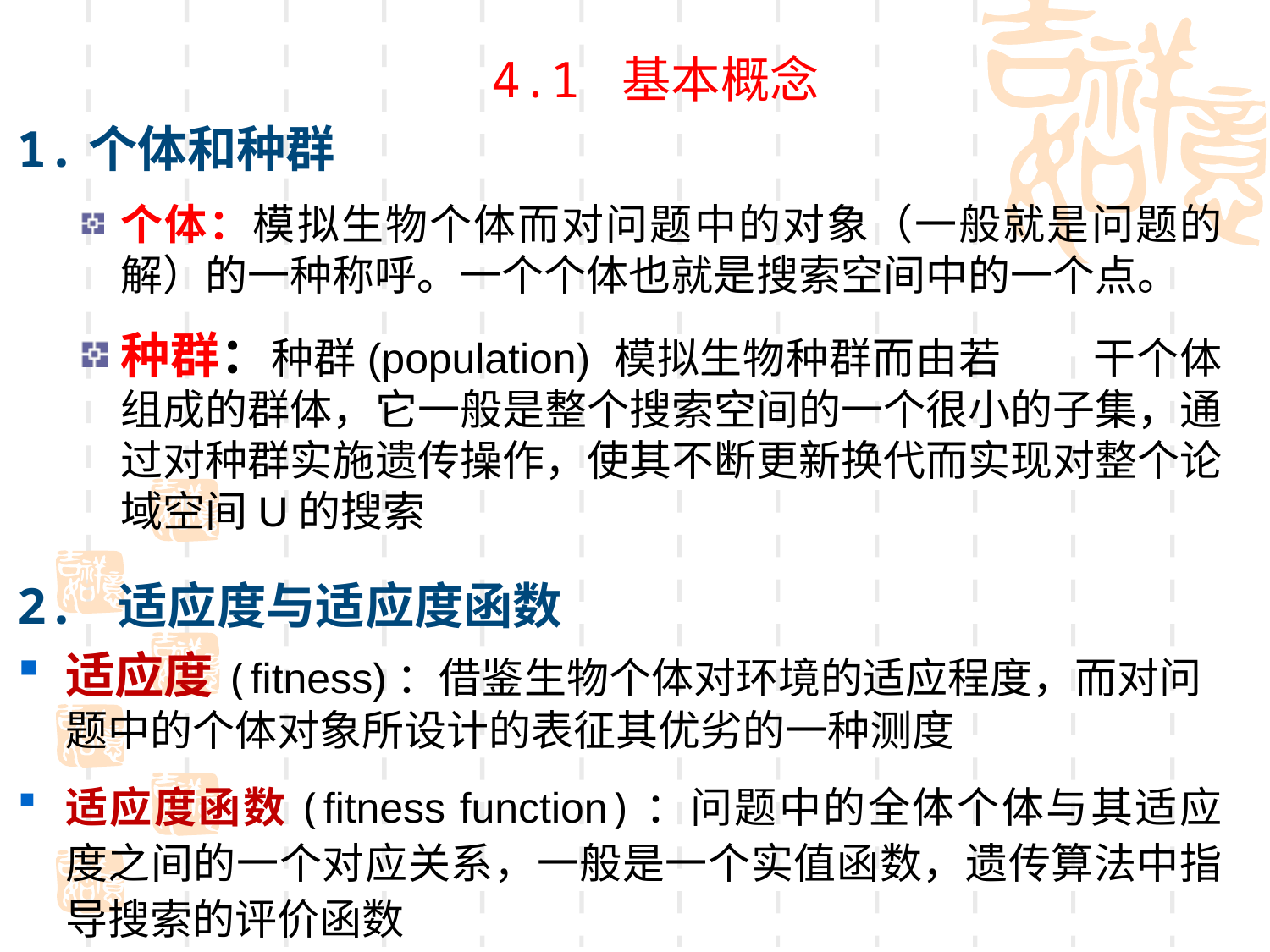

4.1 基本概念
1.个体和种群
个体：模拟生物个体而对问题中的对象（一般就是问题的解）的一种称呼。一个个体也就是搜索空间中的一个点。
种群：种群(population) 模拟生物种群而由若         干个体组成的群体，它一般是整个搜索空间的一个很小的子集，通过对种群实施遗传操作，使其不断更新换代而实现对整个论域空间U的搜索
2. 适应度与适应度函数
适应度(fitness)：借鉴生物个体对环境的适应程度，而对问题中的个体对象所设计的表征其优劣的一种测度
适应度函数(fitness function)：问题中的全体个体与其适应度之间的一个对应关系，一般是一个实值函数，遗传算法中指导搜索的评价函数